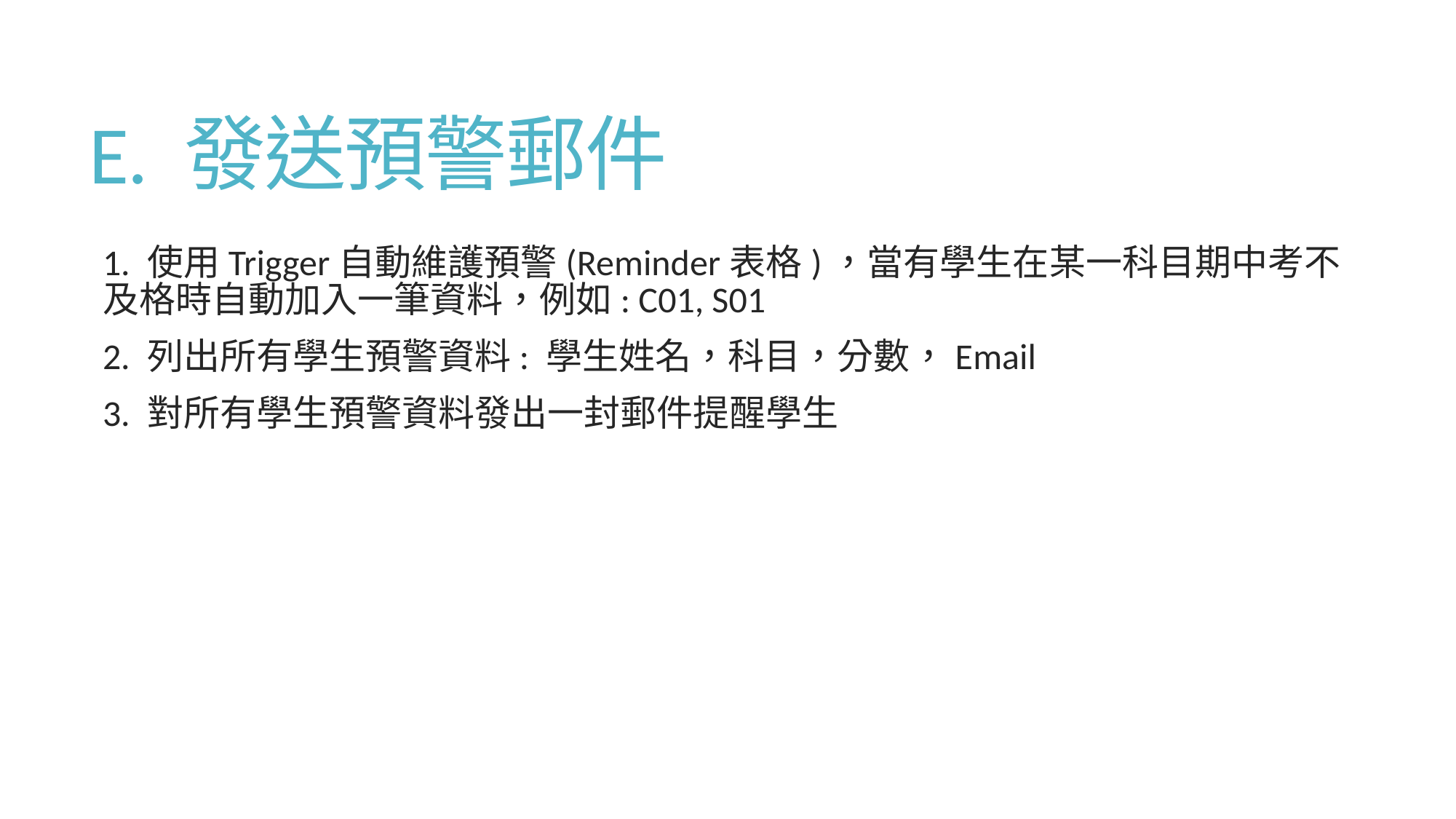

# E. 發送預警郵件
1. 使用Trigger自動維護預警(Reminder表格)，當有學生在某一科目期中考不及格時自動加入一筆資料，例如: C01, S01
2. 列出所有學生預警資料: 學生姓名，科目，分數，Email
3. 對所有學生預警資料發出一封郵件提醒學生